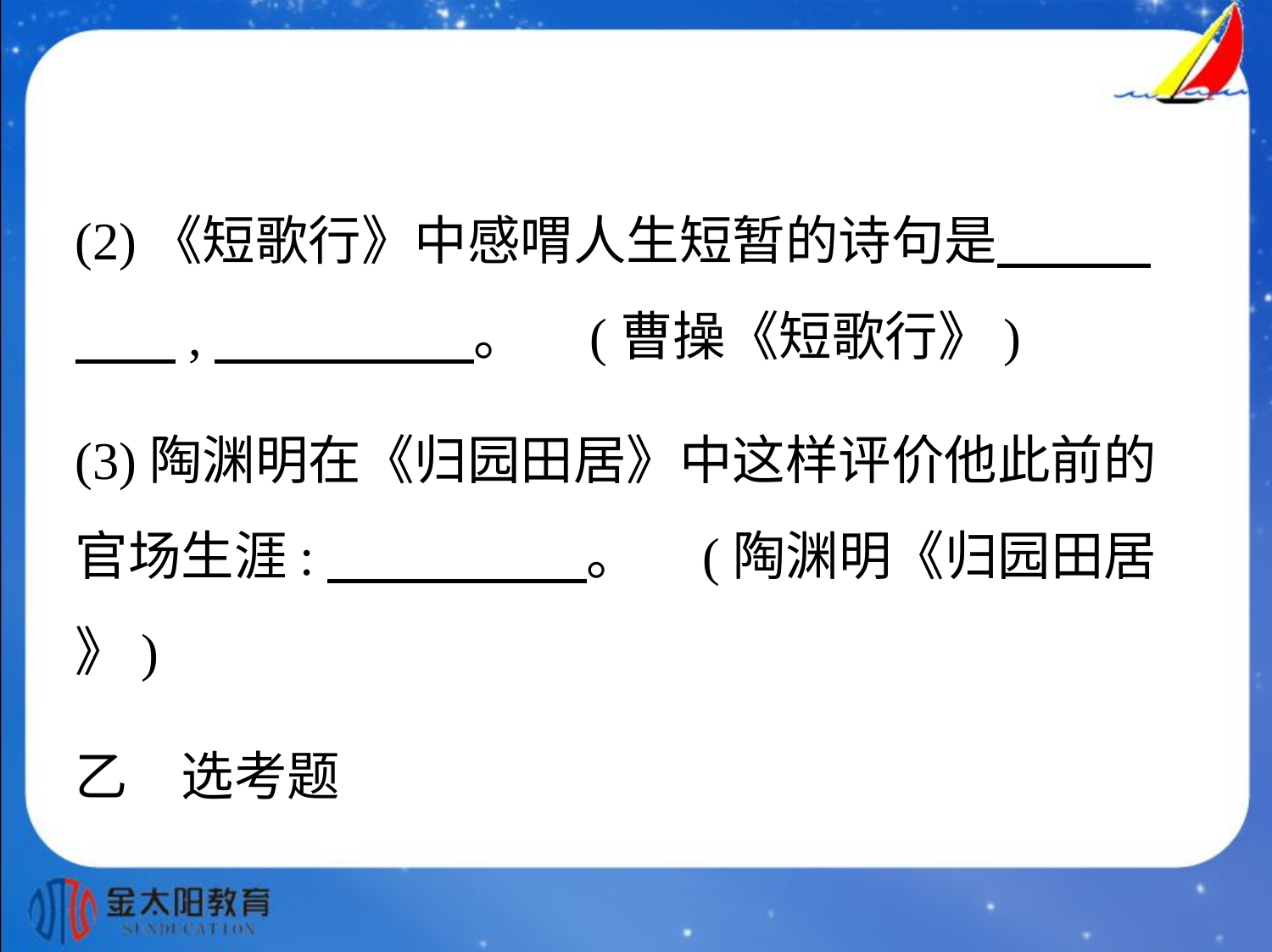

(2)《短歌行》中感喟人生短暂的诗句是　　    
　    ,　　　　    。 (曹操《短歌行》)
(3)陶渊明在《归园田居》中这样评价他此前的
官场生涯:　　　　    。 (陶渊明《归园田居
》)
乙　选考题